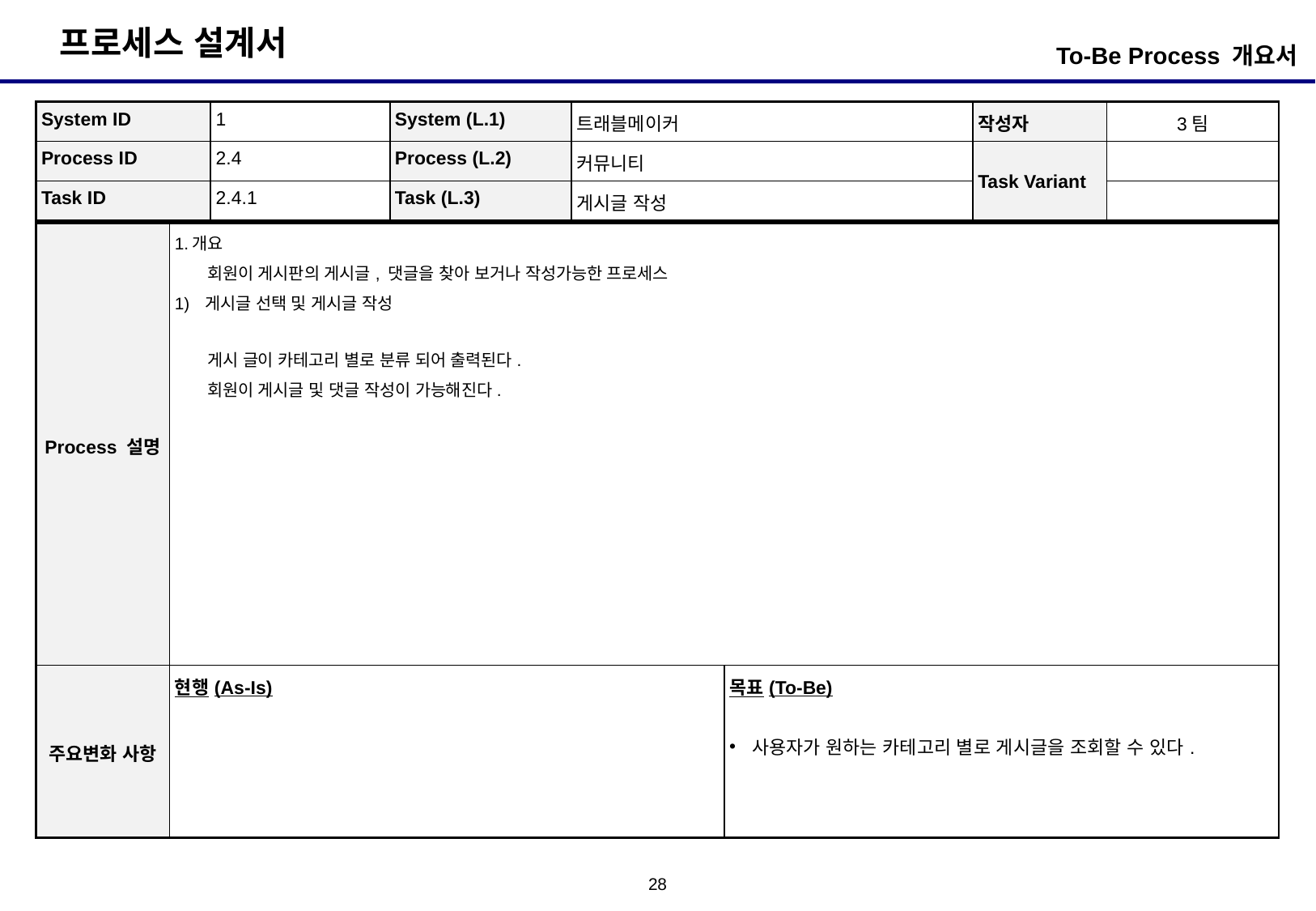

To-Be Process 개요서
| System ID | 1 | System (L.1) | 트래블메이커 | 작성자 | 3팀 |
| --- | --- | --- | --- | --- | --- |
| Process ID | 2.4 | Process (L.2) | 커뮤니티 | Task Variant |  |
| Task ID | 2.4.1 | Task (L.3) | 게시글 작성 |  |  |
| Process 설명 | 1.개요 회원이 게시판의 게시글, 댓글을 찾아 보거나 작성가능한 프로세스 게시글 선택 및 게시글 작성 게시 글이 카테고리 별로 분류 되어 출력된다. 회원이 게시글 및 댓글 작성이 가능해진다. |  |
| --- | --- | --- |
| 주요변화 사항 | 현행(As-Is) | 목표(To-Be) 사용자가 원하는 카테고리 별로 게시글을 조회할 수 있다. |